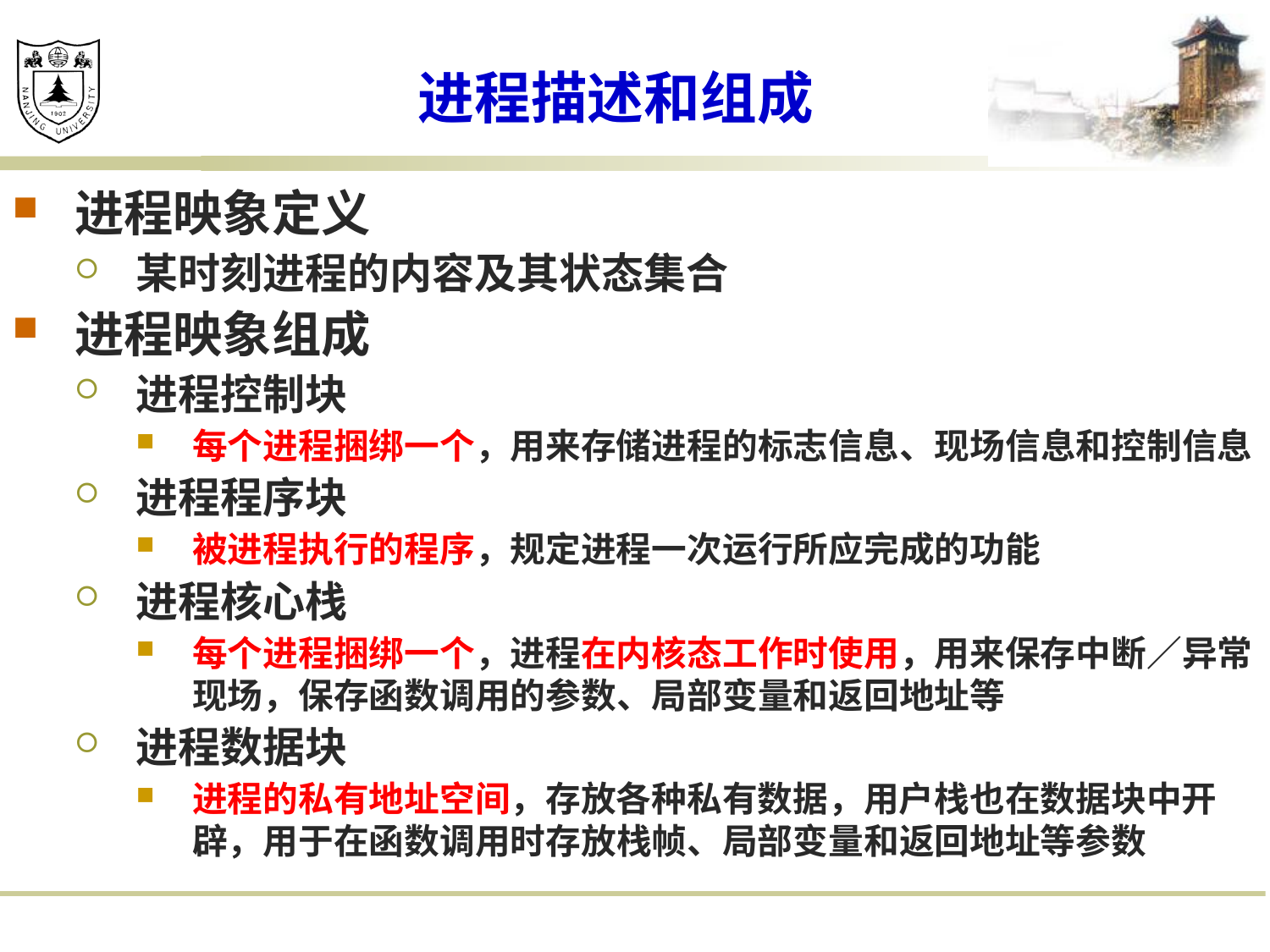

进程描述和组成
进程映象定义
某时刻进程的内容及其状态集合
进程映象组成
进程控制块
每个进程捆绑一个，用来存储进程的标志信息、现场信息和控制信息
进程程序块
被进程执行的程序，规定进程一次运行所应完成的功能
进程核心栈
每个进程捆绑一个，进程在内核态工作时使用，用来保存中断／异常现场，保存函数调用的参数、局部变量和返回地址等
进程数据块
进程的私有地址空间，存放各种私有数据，用户栈也在数据块中开辟，用于在函数调用时存放栈帧、局部变量和返回地址等参数
85